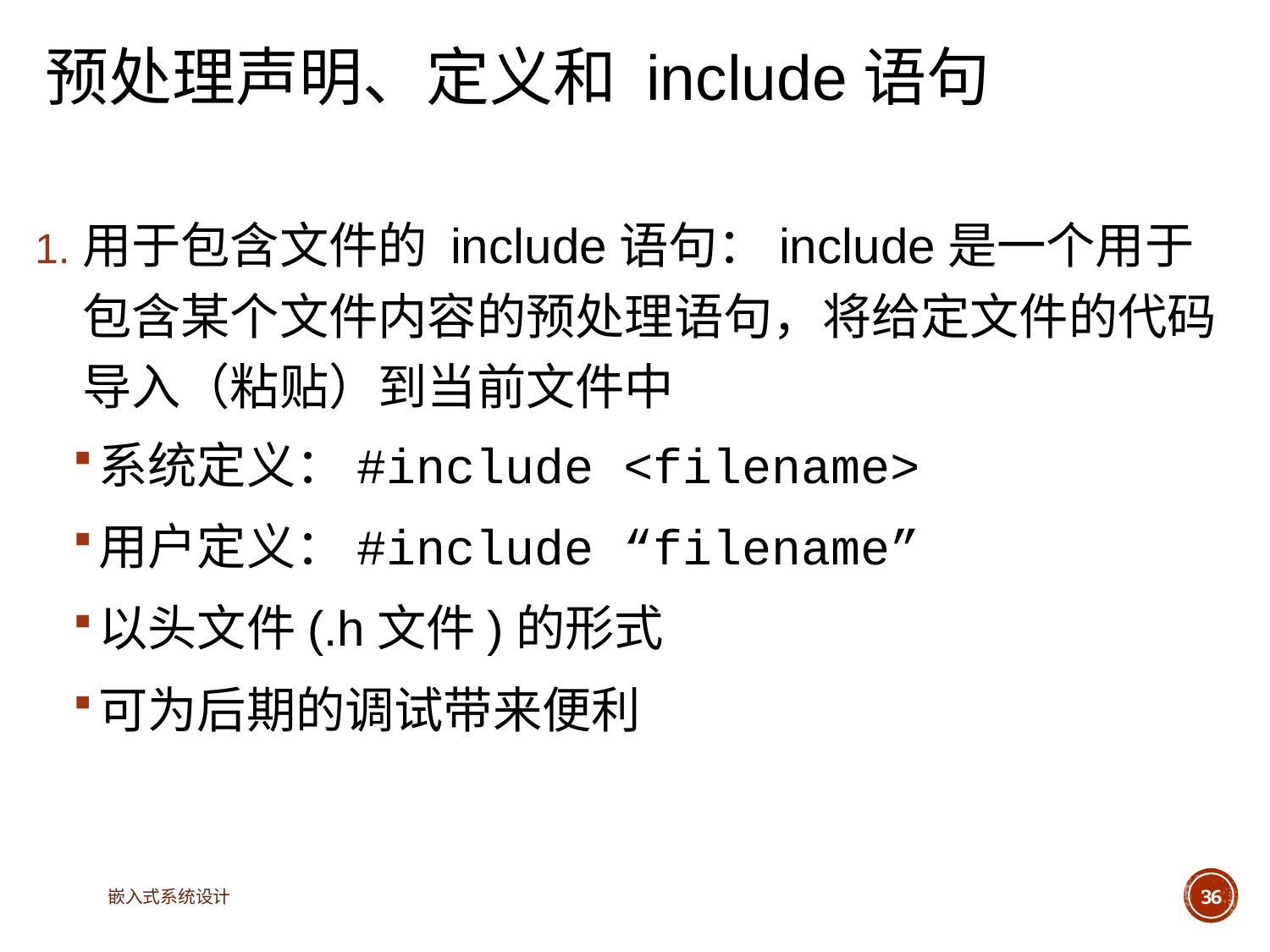

# 预处理声明、定义和 include语句
用于包含文件的 include语句：include是一个用于包含某个文件内容的预处理语句，将给定文件的代码导入（粘贴）到当前文件中
系统定义：#include <filename>
用户定义：#include “filename”
以头文件(.h文件)的形式
可为后期的调试带来便利
嵌入式系统设计
36